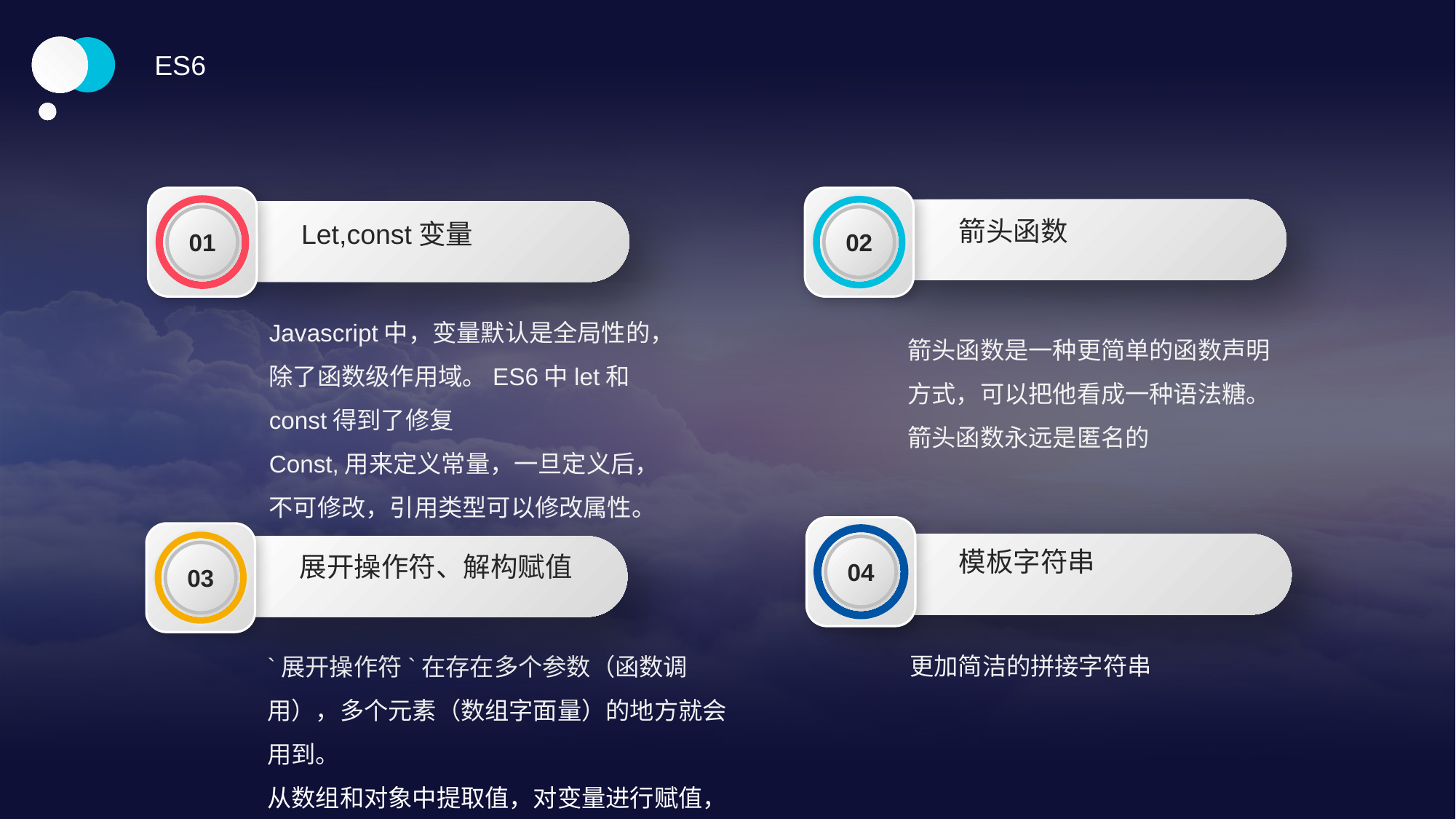

ES6

01

Let,const变量

02

箭头函数

箭头函数是一种更简单的函数声明方式，可以把他看成一种语法糖。箭头函数永远是匿名的

04

03

展开操作符、解构赋值

`展开操作符`在存在多个参数（函数调用），多个元素（数组字面量）的地方就会用到。
从数组和对象中提取值，对变量进行赋值，这被称为`解构`
Javascript中，变量默认是全局性的，除了函数级作用域。ES6中let和const得到了修复
Const,用来定义常量，一旦定义后，不可修改，引用类型可以修改属性。
模板字符串
更加简洁的拼接字符串